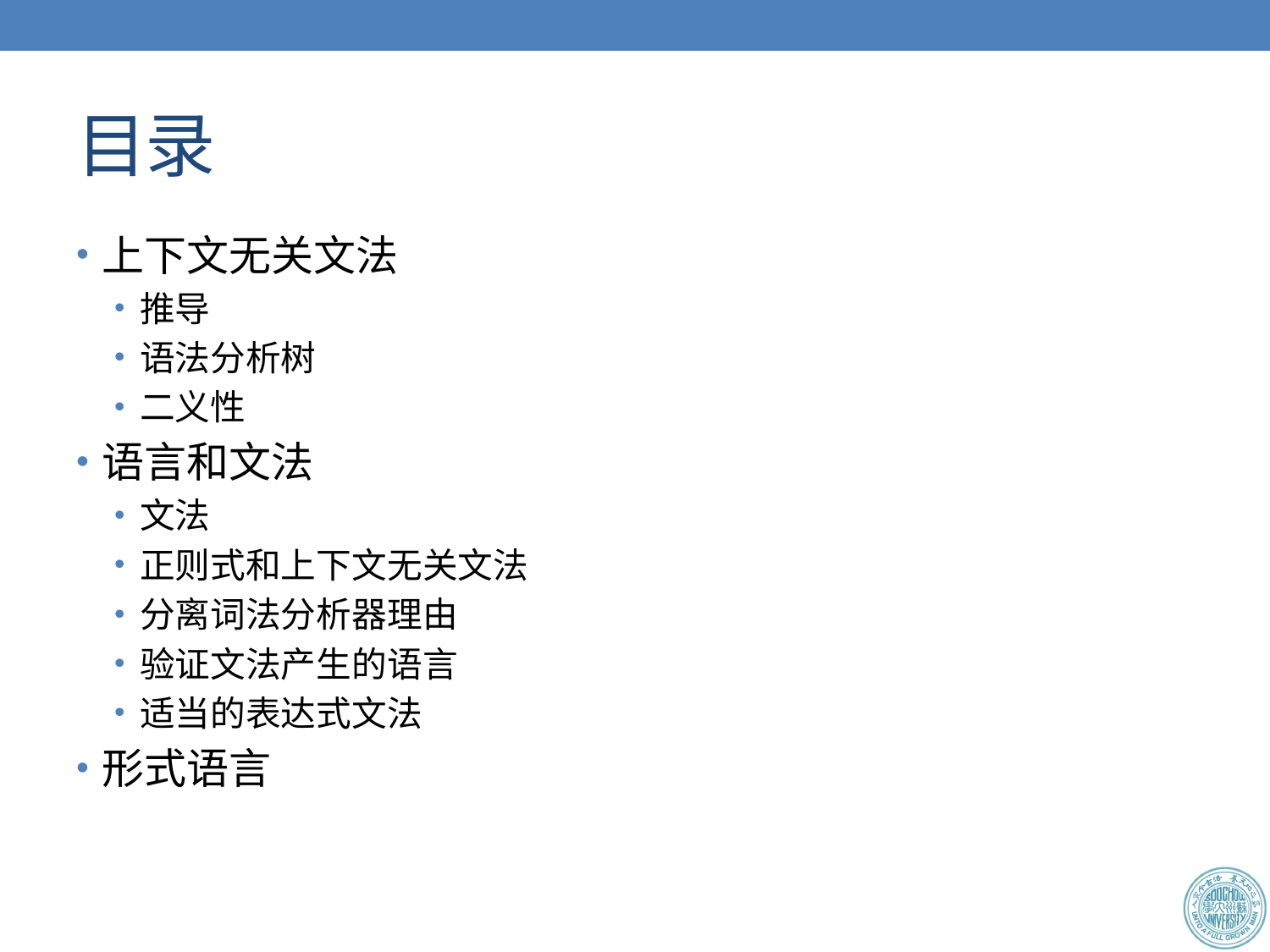

# 目录
上下文无关文法
推导
语法分析树
二义性
语言和文法
文法
正则式和上下文无关文法
分离词法分析器理由
验证文法产生的语言
适当的表达式文法
形式语言